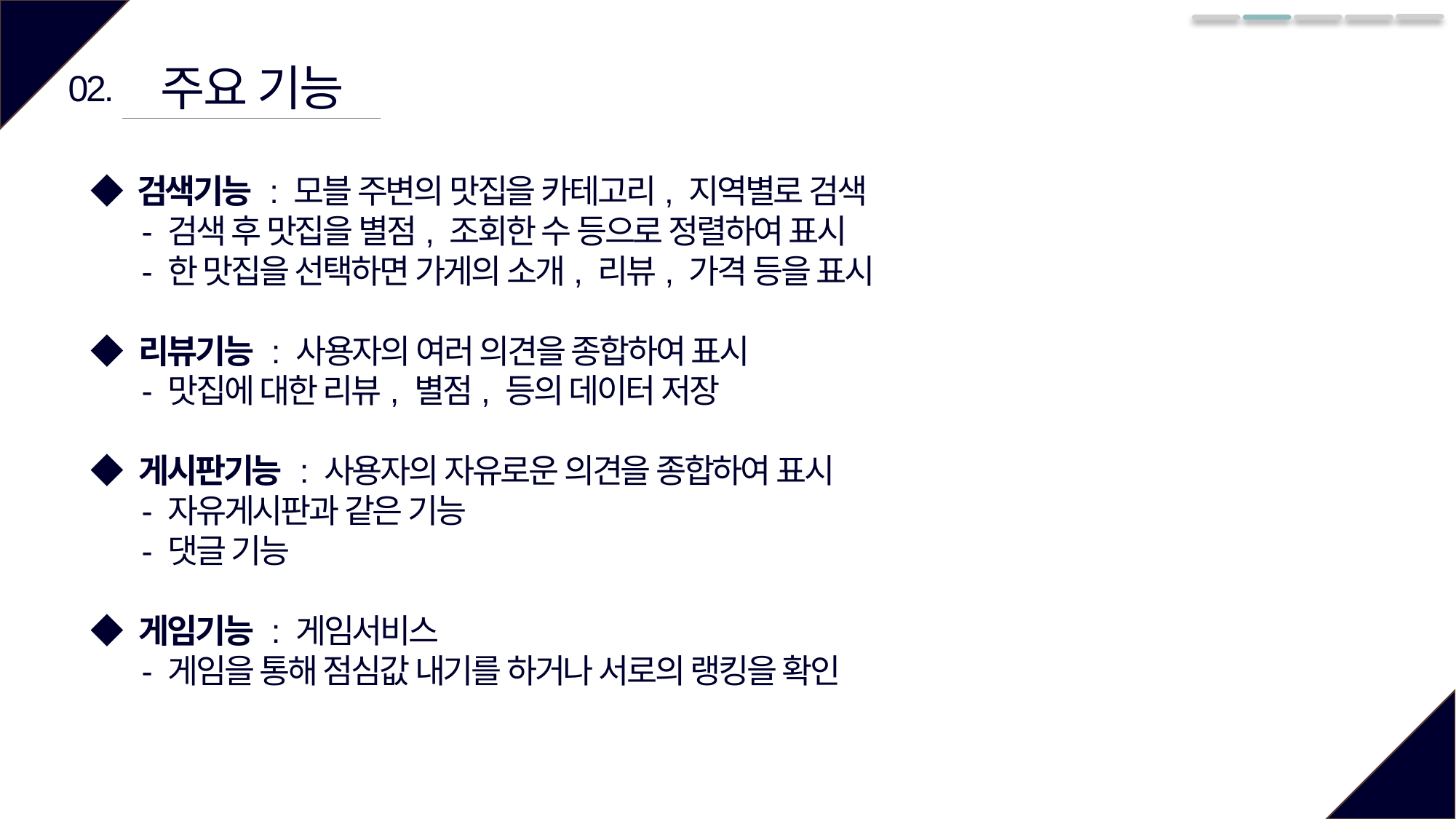

주요 기능
02.
◆ 검색기능 : 모블 주변의 맛집을 카테고리, 지역별로 검색
       - 검색 후 맛집을 별점, 조회한 수 등으로 정렬하여 표시
       - 한 맛집을 선택하면 가게의 소개, 리뷰, 가격 등을 표시

◆ 리뷰기능 : 사용자의 여러 의견을 종합하여 표시
       - 맛집에 대한 리뷰, 별점, 등의 데이터 저장

◆ 게시판기능 : 사용자의 자유로운 의견을 종합하여 표시
       - 자유게시판과 같은 기능
       - 댓글 기능

◆ 게임기능 : 게임서비스
       - 게임을 통해 점심값 내기를 하거나 서로의 랭킹을 확인